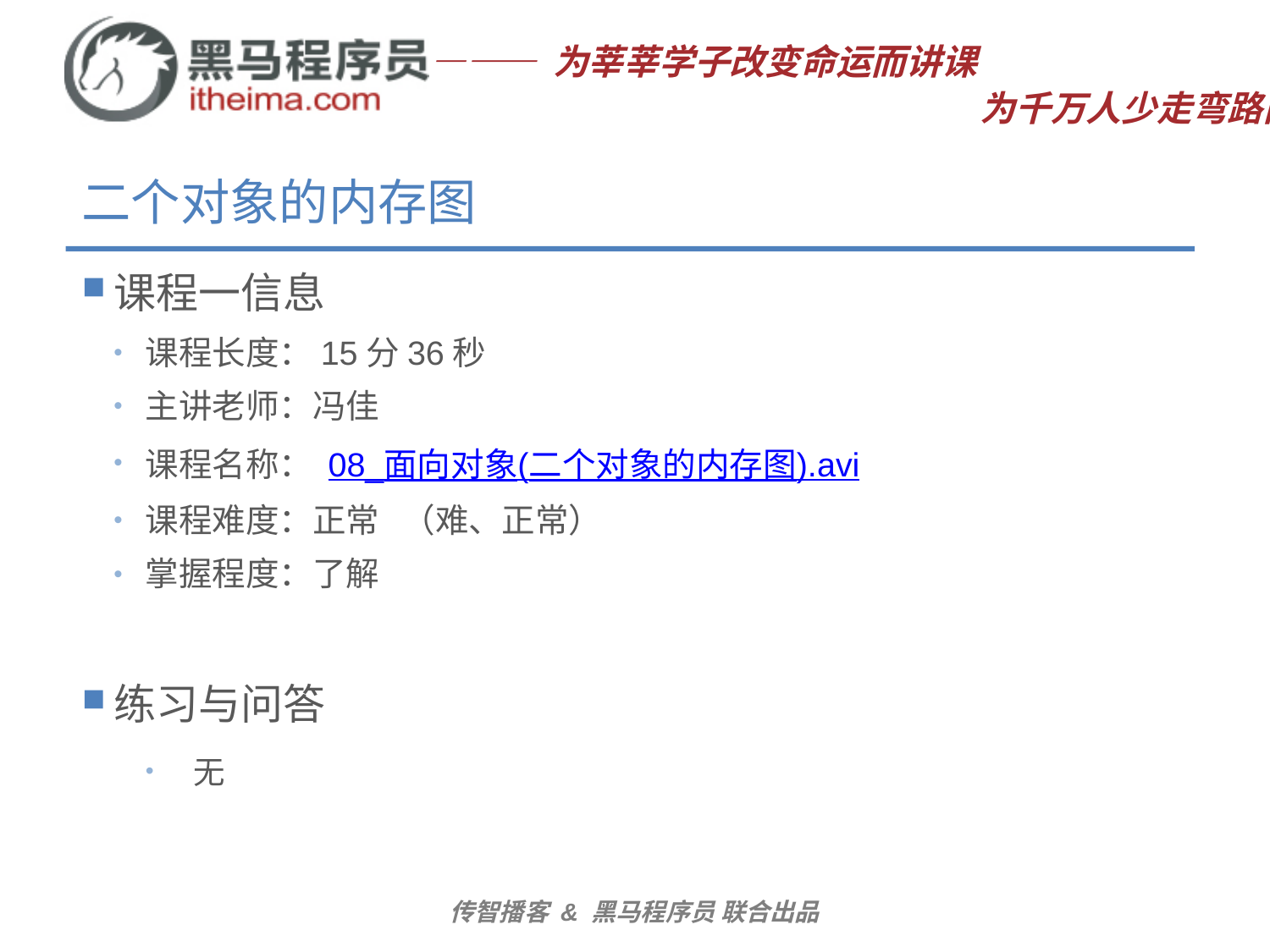

# 二个对象的内存图
课程一信息
课程长度：15分36秒
主讲老师：冯佳
课程名称： 08_面向对象(二个对象的内存图).avi
课程难度：正常   （难、正常）
掌握程度：了解

练习与问答
无